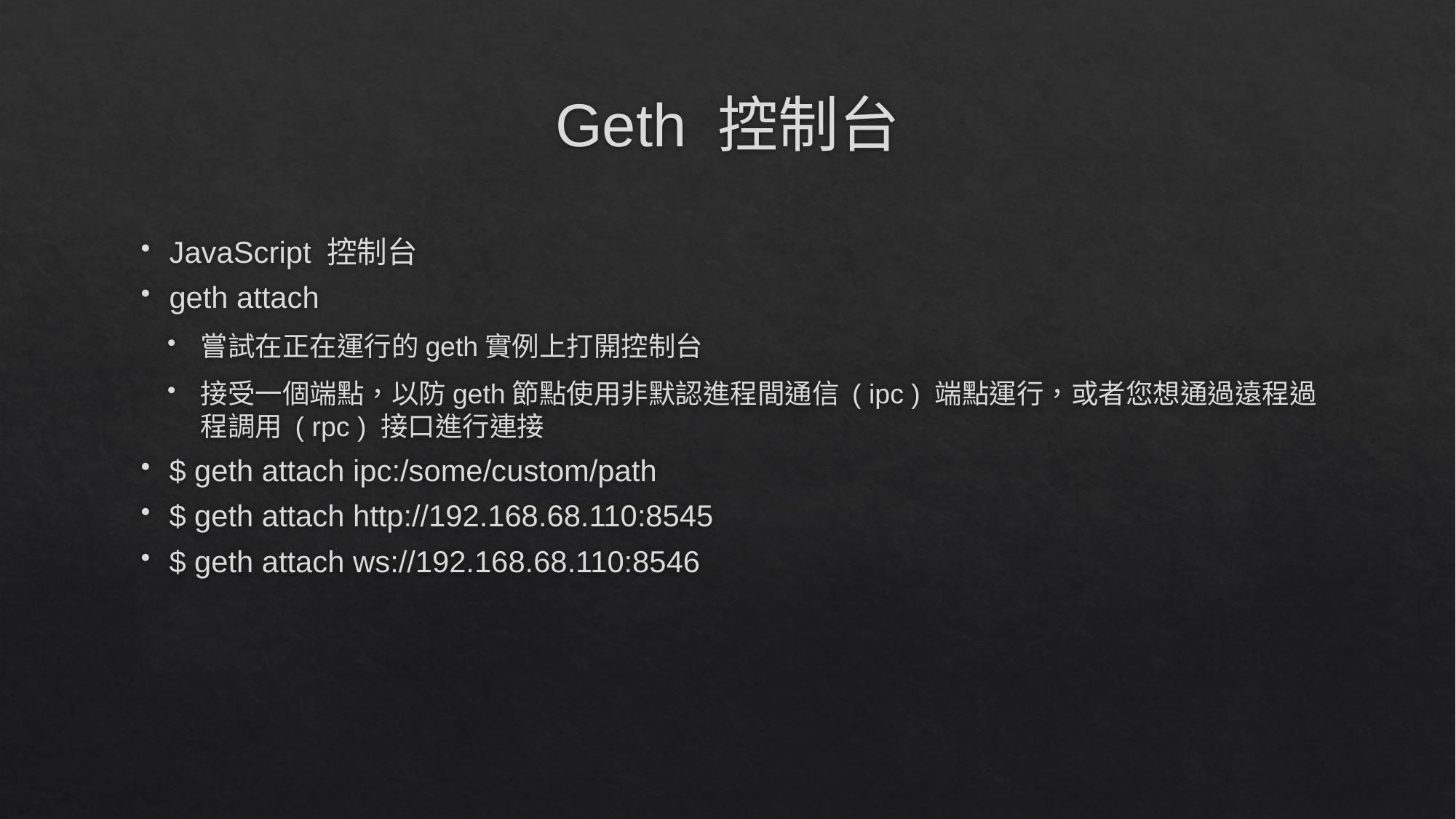

# Geth 控制台
JavaScript 控制台
geth attach
嘗試在正在運行的geth實例上打開控制台
接受一個端點，以防geth節點使用非默認進程間通信 ( ipc ) 端點運行，或者您想通過遠程過程調用 ( rpc ) 接口進行連接
$ geth attach ipc:/some/custom/path
$ geth attach http://192.168.68.110:8545
$ geth attach ws://192.168.68.110:8546